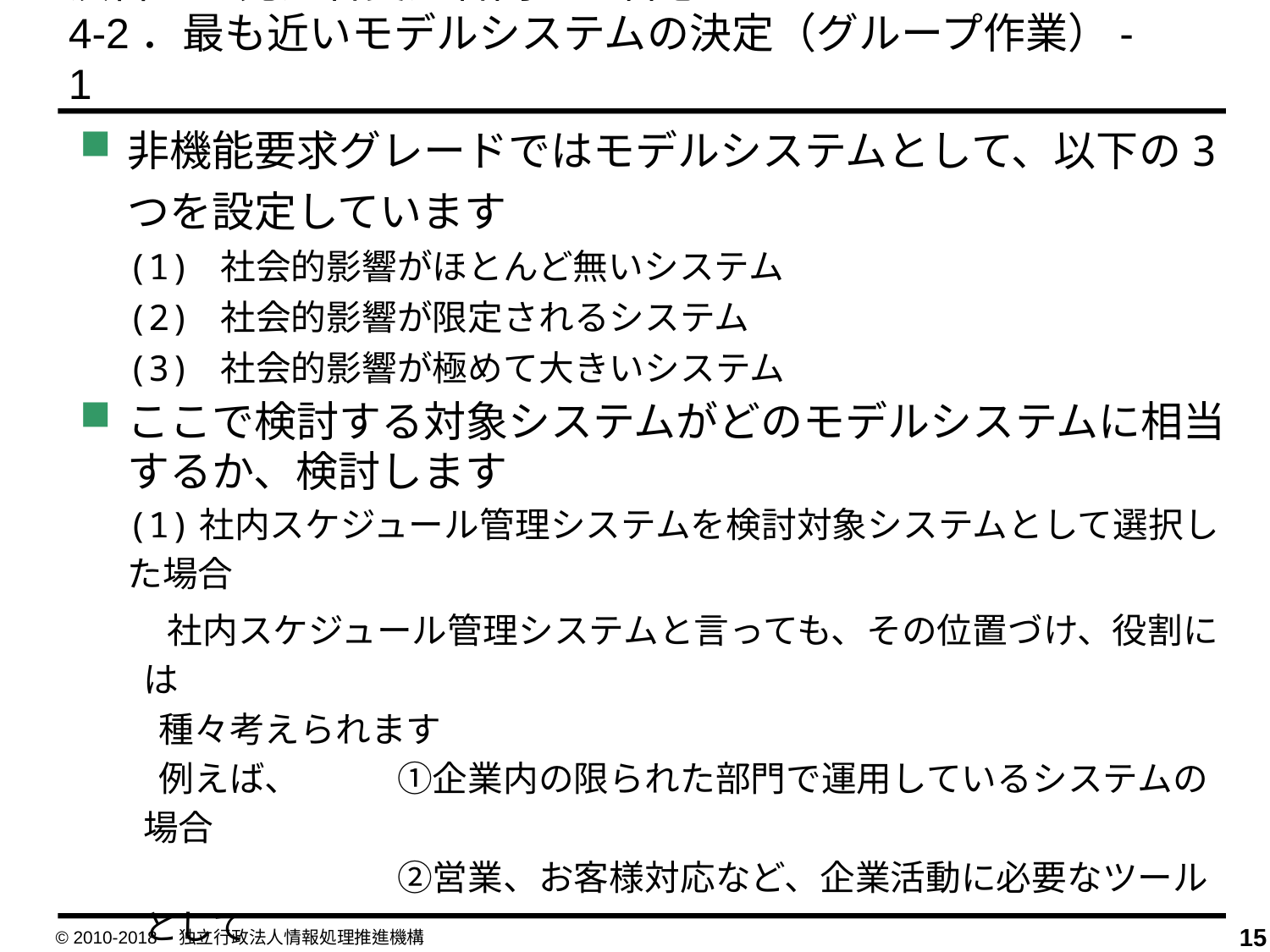

演習２：発注者受注者間での合意のロールプレイ
4-2．最も近いモデルシステムの決定（グループ作業）-1
非機能要求グレードではモデルシステムとして、以下の3つを設定しています
(1) 社会的影響がほとんど無いシステム
(2) 社会的影響が限定されるシステム
(3) 社会的影響が極めて大きいシステム
ここで検討する対象システムがどのモデルシステムに相当するか、検討します
(1)社内スケジュール管理システムを検討対象システムとして選択した場合
  社内スケジュール管理システムと言っても、その位置づけ、役割には
  種々考えられます
  例えば、	①企業内の限られた部門で運用しているシステムの場合
　　　　　　　	②営業、お客様対応など、企業活動に必要なツールとして
             運用している場合
  システムの位置づけ、役割をよく考えて該当するモデルシステムを
  選択しましょう